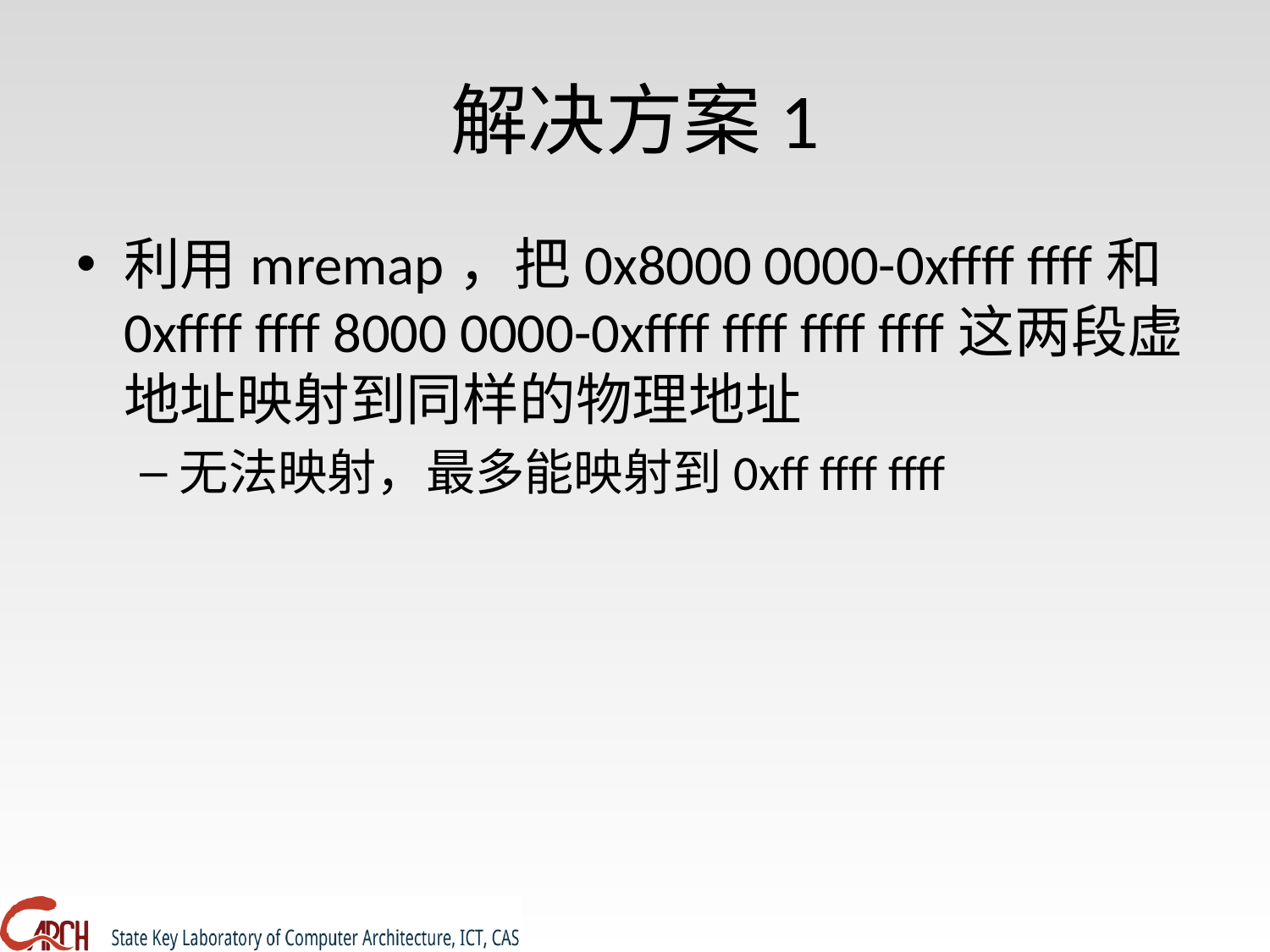

# 解决方案1
利用mremap，把0x8000 0000-0xffff ffff和0xffff ffff 8000 0000-0xffff ffff ffff ffff这两段虚地址映射到同样的物理地址
无法映射，最多能映射到0xff ffff ffff